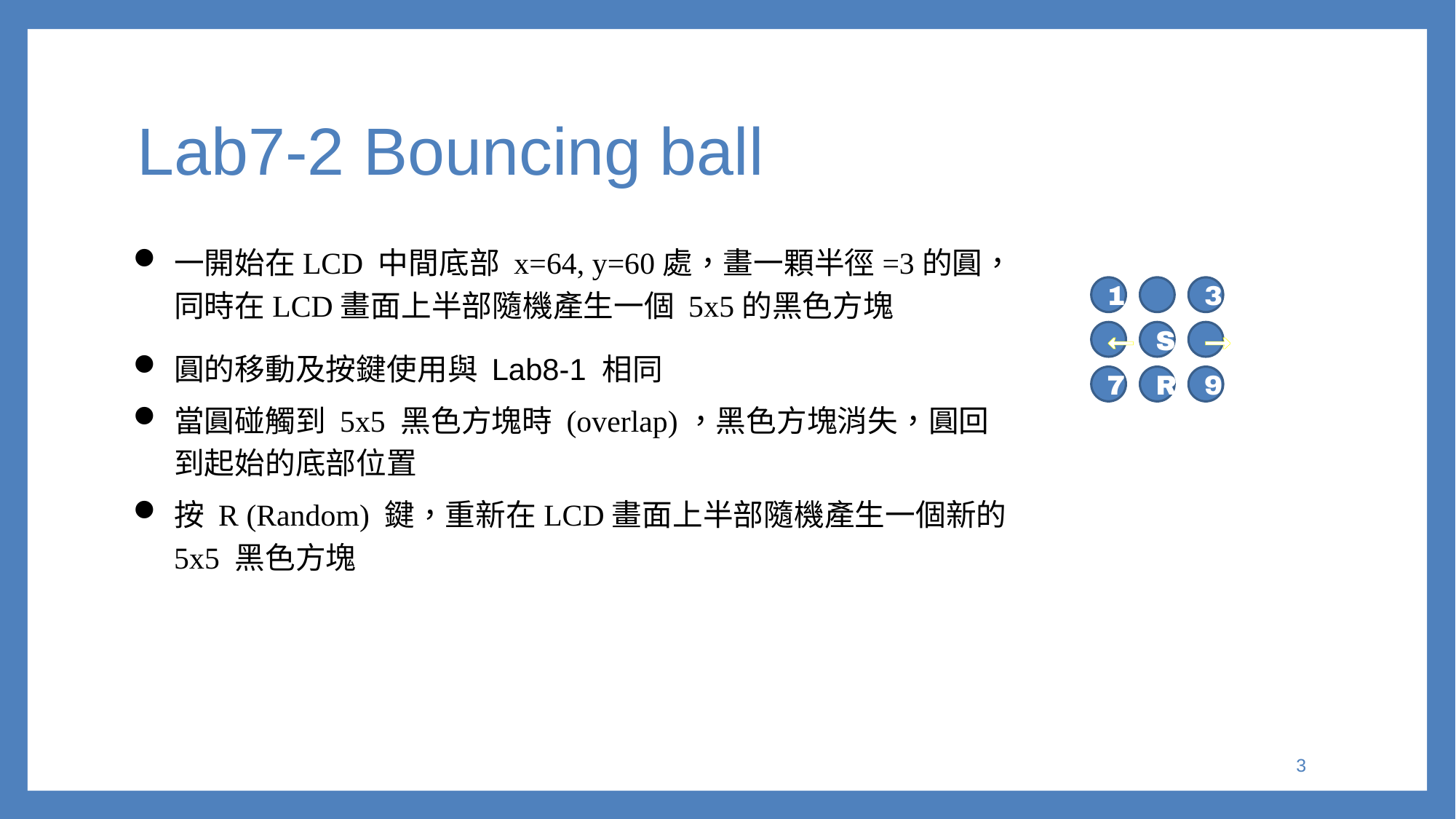

# Lab7-2 Bouncing ball
一開始在LCD 中間底部 x=64, y=60處，畫一顆半徑=3的圓，同時在LCD畫面上半部隨機產生一個 5x5的黑色方塊
圓的移動及按鍵使用與 Lab8-1 相同
當圓碰觸到 5x5 黑色方塊時 (overlap)，黑色方塊消失，圓回到起始的底部位置
按 R (Random) 鍵，重新在LCD畫面上半部隨機產生一個新的 5x5 黑色方塊

1

3
←
S
→
7
R
9
3